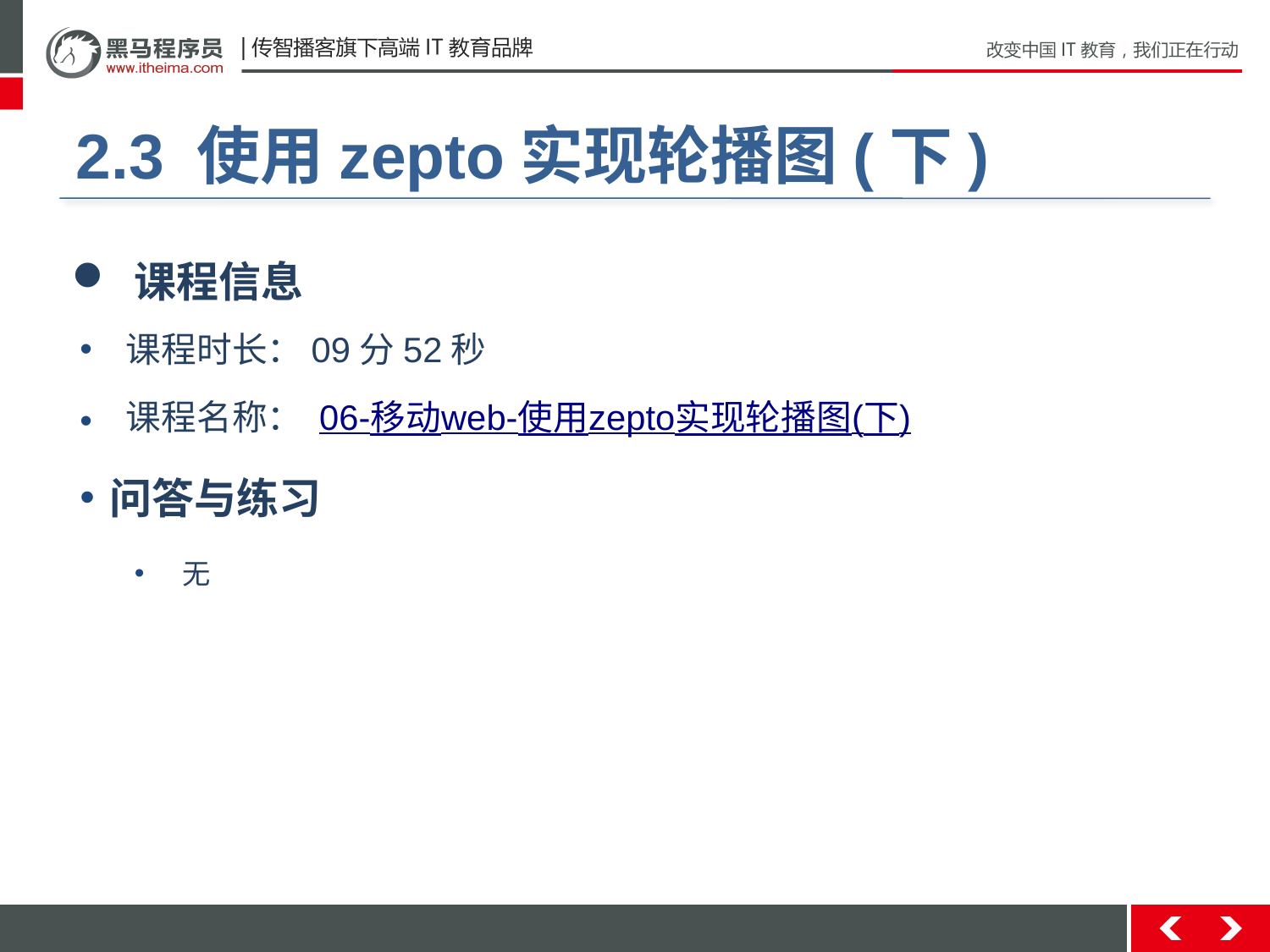

#
2.3 使用zepto实现轮播图(下)
 课程信息
 课程时长：09分52秒
 课程名称： 06-移动web-使用zepto实现轮播图(下)
问答与练习
无